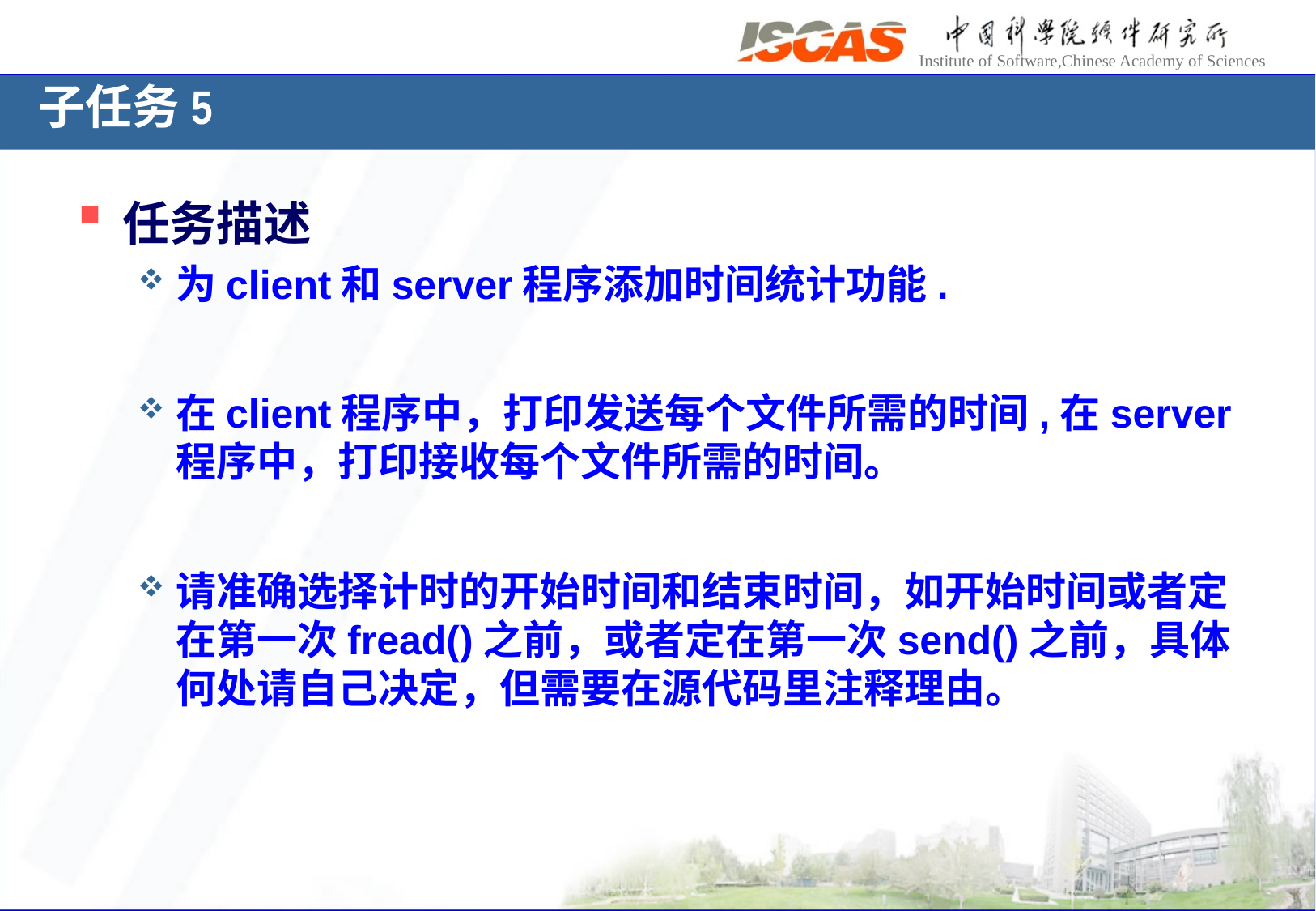

子任务5
任务描述
为client和server程序添加时间统计功能.

在client程序中，打印发送每个文件所需的时间,在server程序中，打印接收每个文件所需的时间。

请准确选择计时的开始时间和结束时间，如开始时间或者定在第一次fread()之前，或者定在第一次send()之前，具体何处请自己决定，但需要在源代码里注释理由。